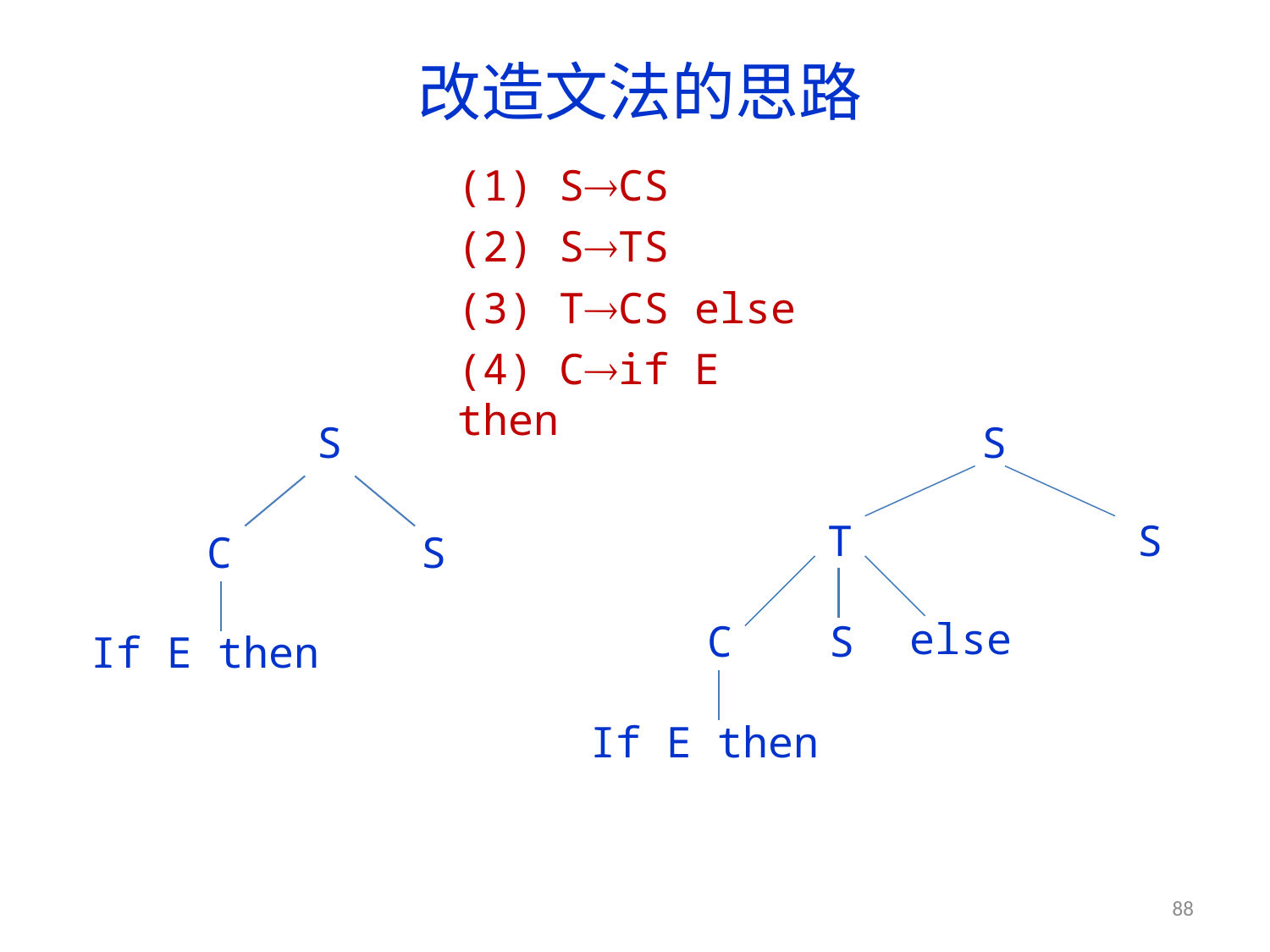

# 改造文法的思路
(1) S→CS
(2) S→TS
(3) T→CS else
(4) C→if E then
S
S
T
S
C
S
C
S
If E then
else
If E then
88